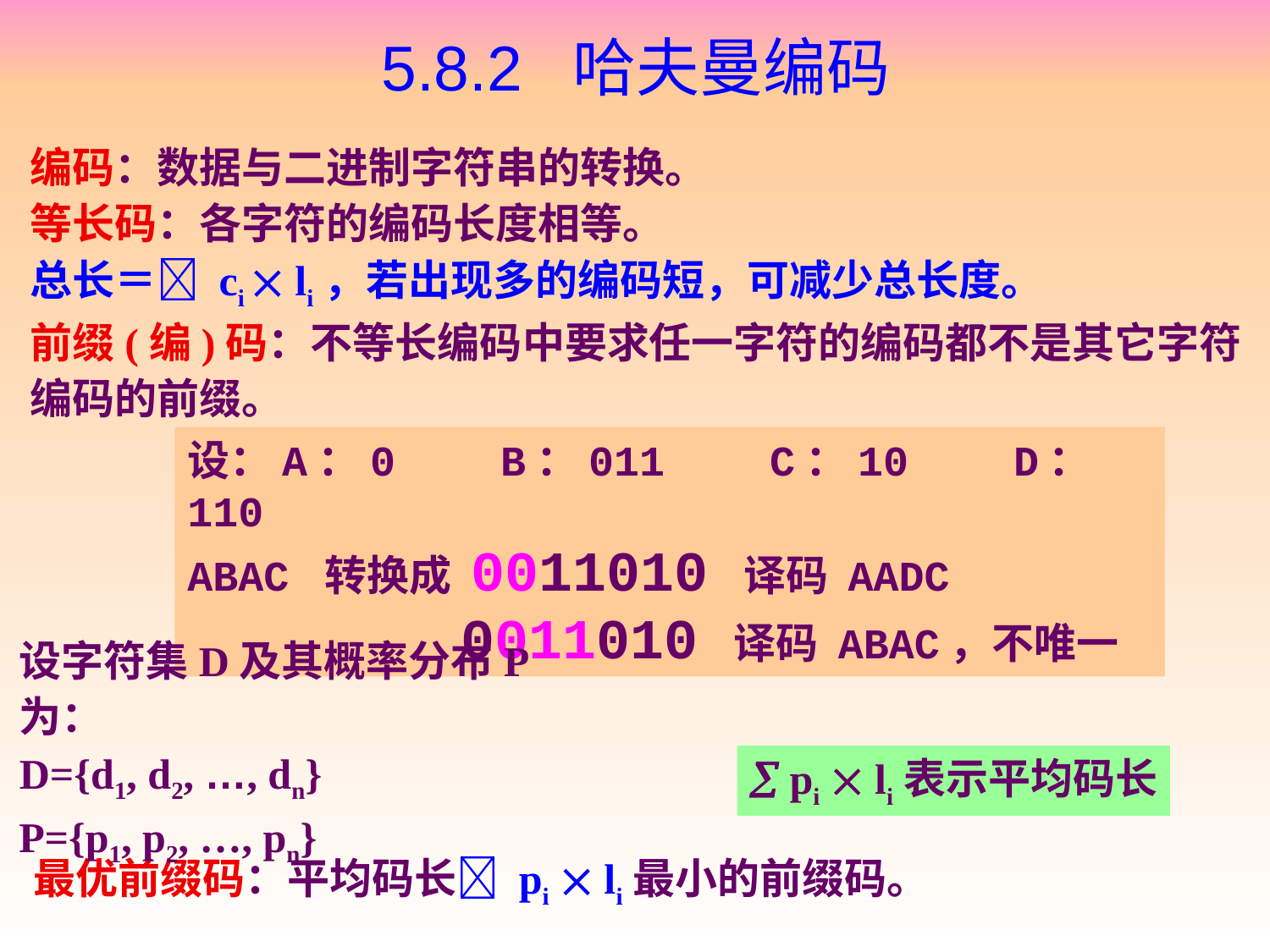

# 5.8.2  哈夫曼编码
编码：数据与二进制字符串的转换。
等长码：各字符的编码长度相等。
总长＝∑ ci × li，若出现多的编码短，可减少总长度。
前缀(编)码：不等长编码中要求任一字符的编码都不是其它字符编码的前缀。
设：A：0　　B：011　　C：10　　D：110
ABAC 转换成 0011010 译码 AADC
　　　　　　 0011010 译码 ABAC，不唯一
设字符集D及其概率分布P为：
D={d1, d2, …, dn}
P={p1, p2, …, pn}
∑ pi × li表示平均码长
最优前缀码：平均码长∑ pi × li最小的前缀码。